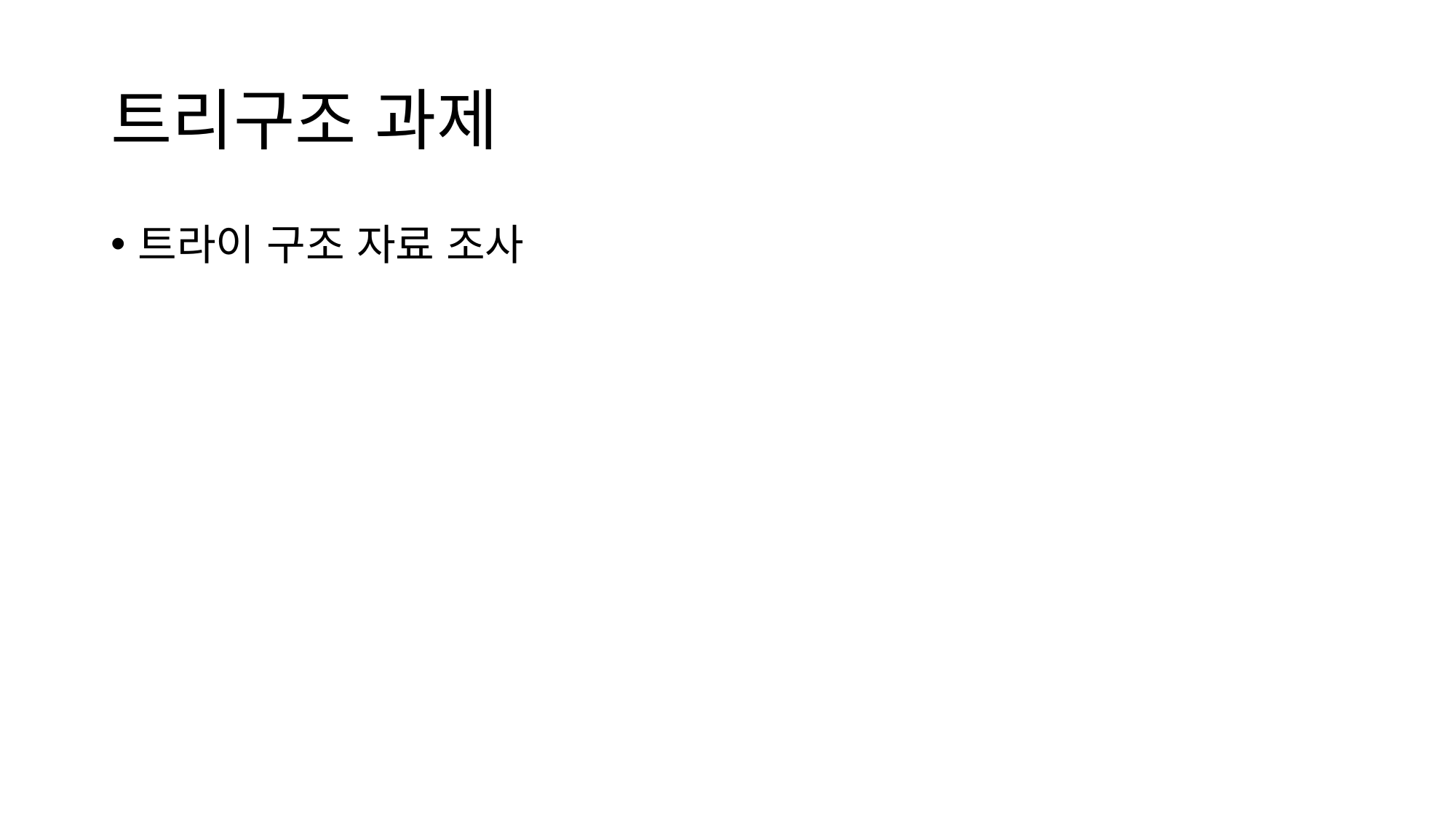

# 트리구조 과제
트라이 구조 자료 조사